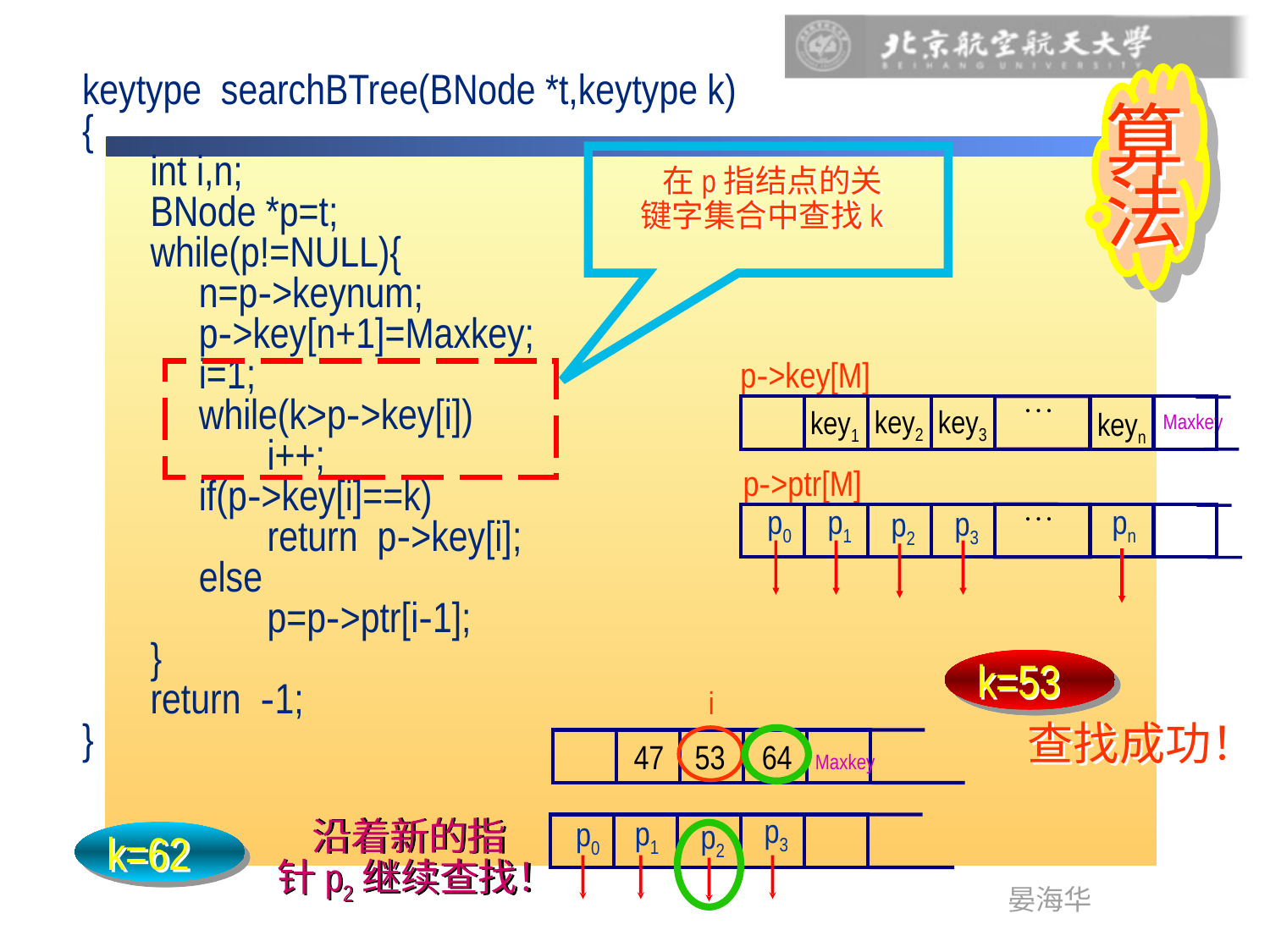

keytype  searchBTree(BNode *t,keytype k)
{
       int i,n;
       BNode *p=t;
       while(p!=NULL){
            n=p->keynum;
            p->key[n+1]=Maxkey;
            i=1;
            while(k>p->key[i])
                   i++;
            if(p->key[i]==k)
                   return  p->key[i];
            else
                   p=p->ptr[i-1];
       }
       return  -1;
}

算
法

  在p指结点的关
键字集合中查找k

p->key[M]
…

key2
key3
key1
keyn

Maxkey
p->ptr[M]
…

p0
p1
pn
p3
p2

k=53

i

查找成功！

47

53

64

Maxkey

p3
p1
p0
p2

   沿着新的指
针p2继续查找！
k=62